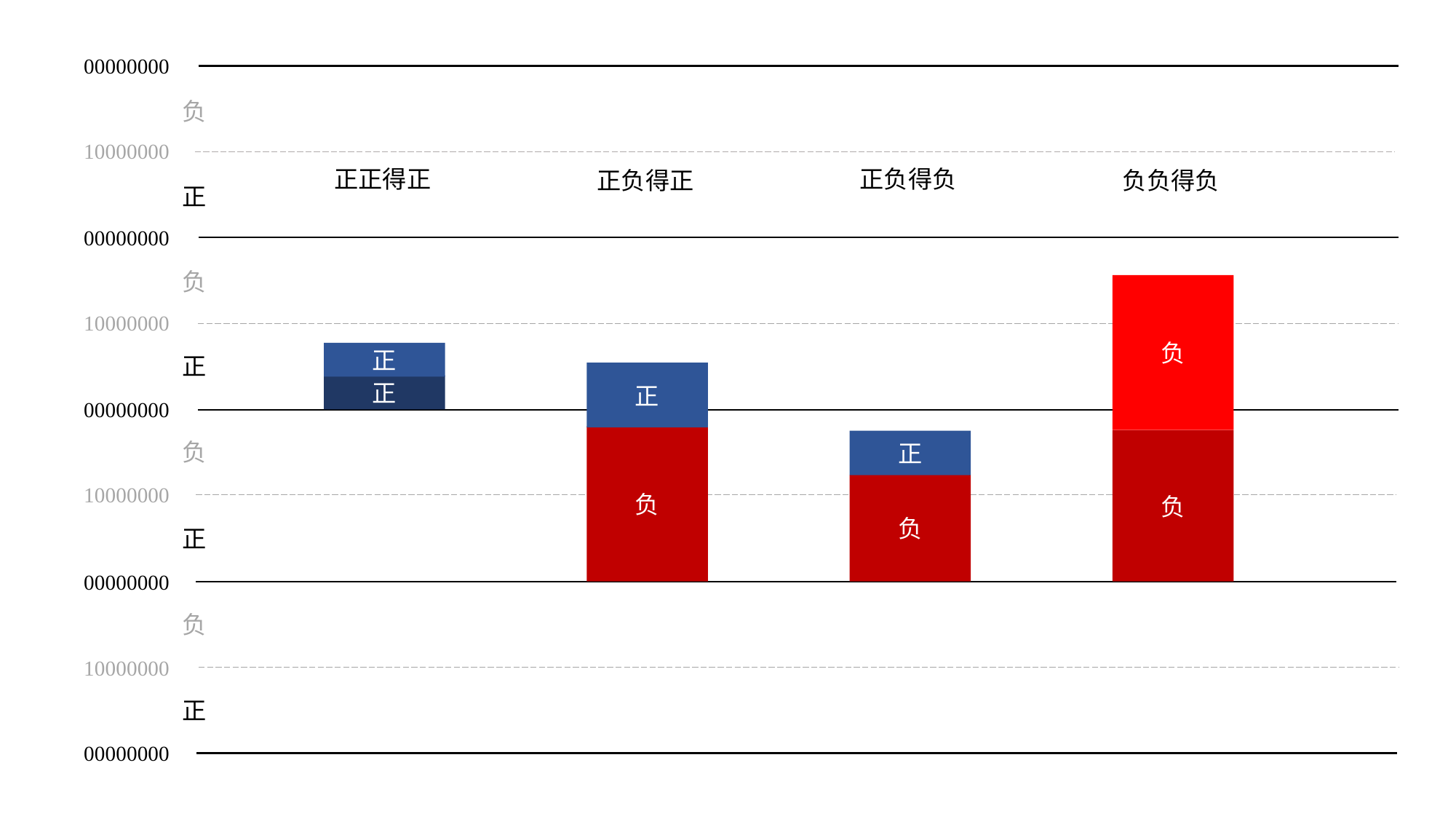

00000000
负
10000000
正正得正
正负得负
正负得正
负负得负
正
00000000
负
负
10000000
正
正
正
正
00000000
负
负
正
负
负
10000000
正
00000000
负
10000000
正
00000000